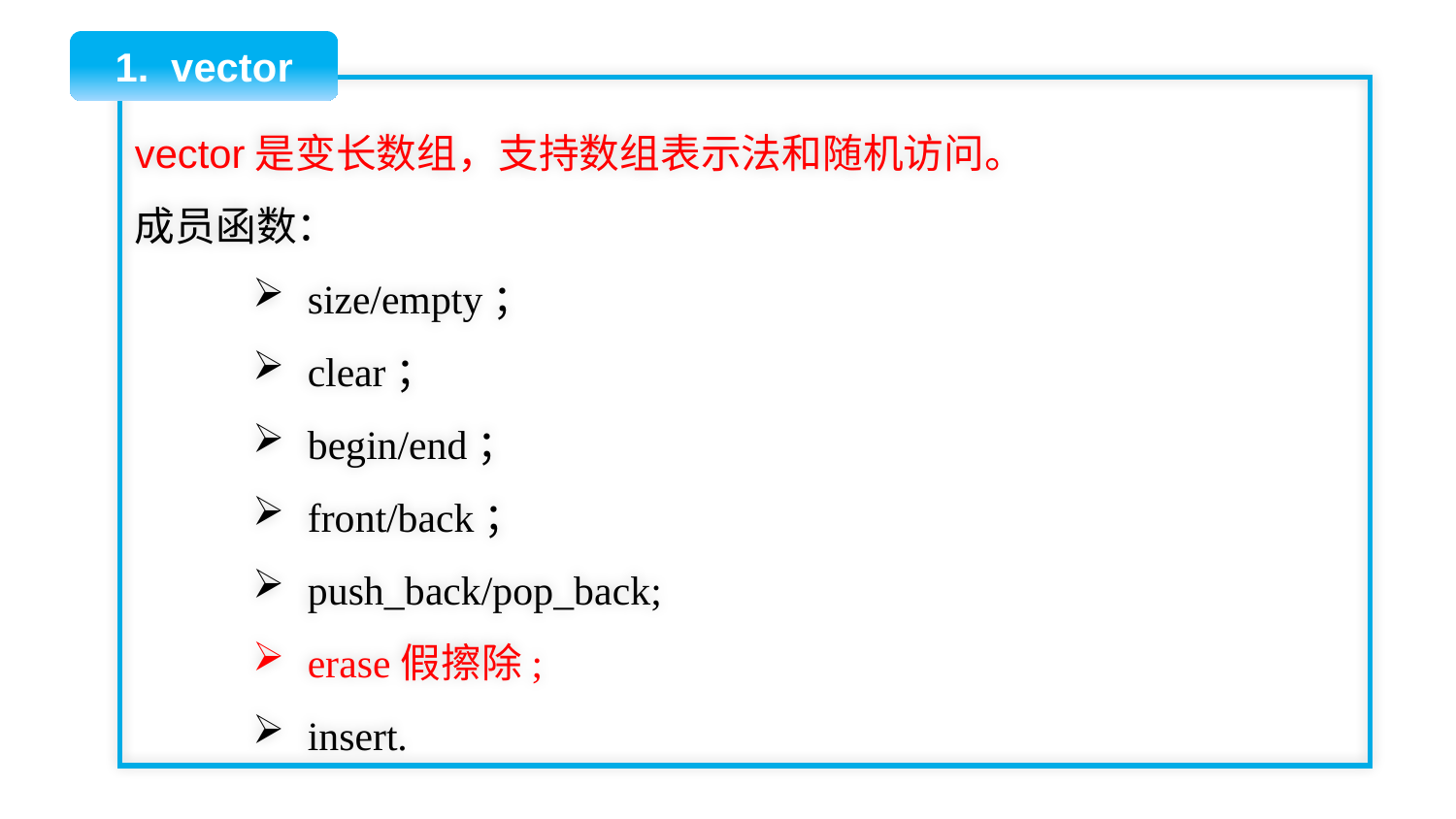

1.  vector

vector是变长数组，支持数组表示法和随机访问。
成员函数：
size/empty；
clear；
begin/end；
front/back；
push_back/pop_back;
erase假擦除;
insert.